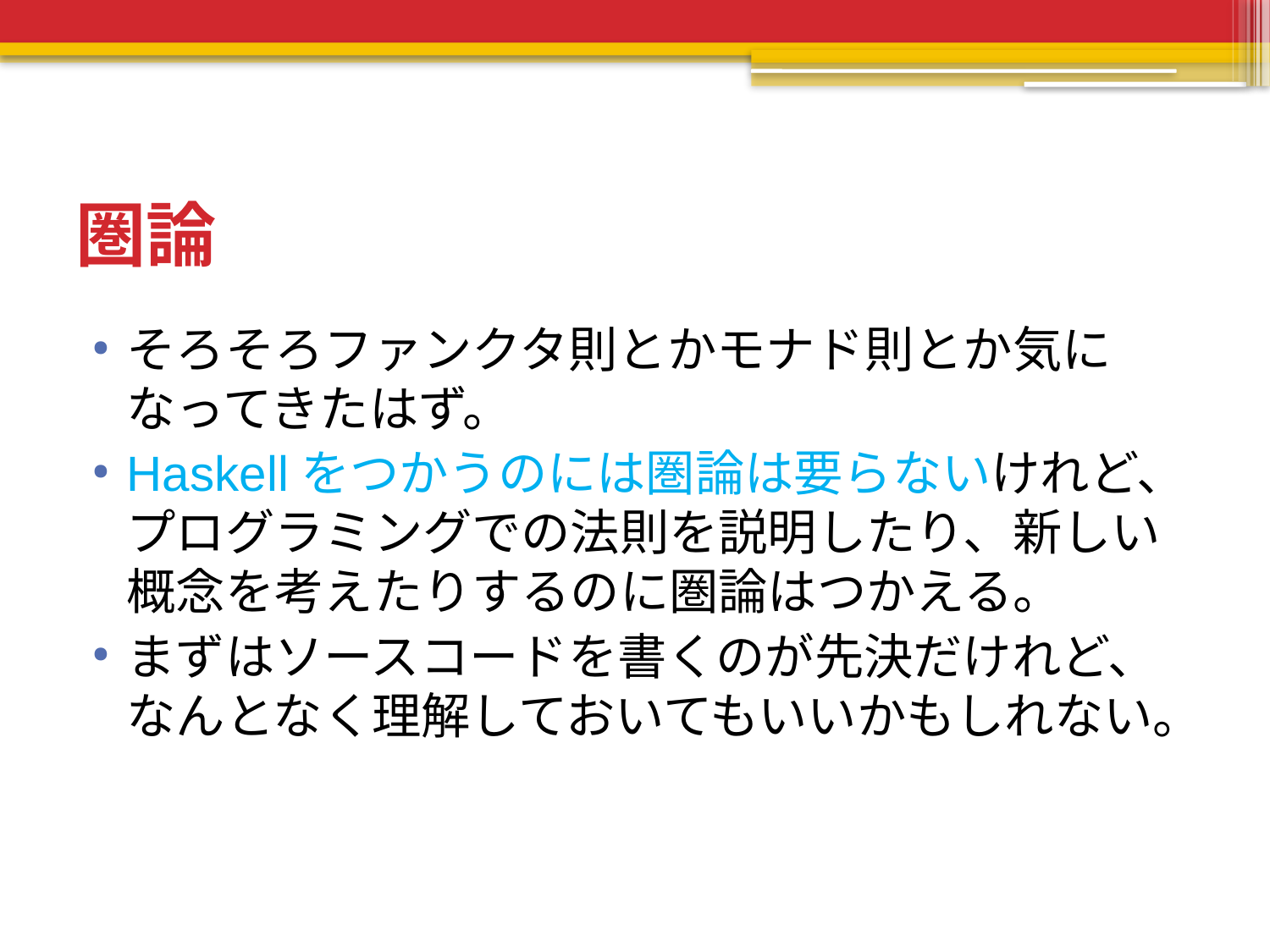

# 圏論
そろそろファンクタ則とかモナド則とか気になってきたはず。
Haskellをつかうのには圏論は要らないけれど、プログラミングでの法則を説明したり、新しい概念を考えたりするのに圏論はつかえる。
まずはソースコードを書くのが先決だけれど、なんとなく理解しておいてもいいかもしれない。